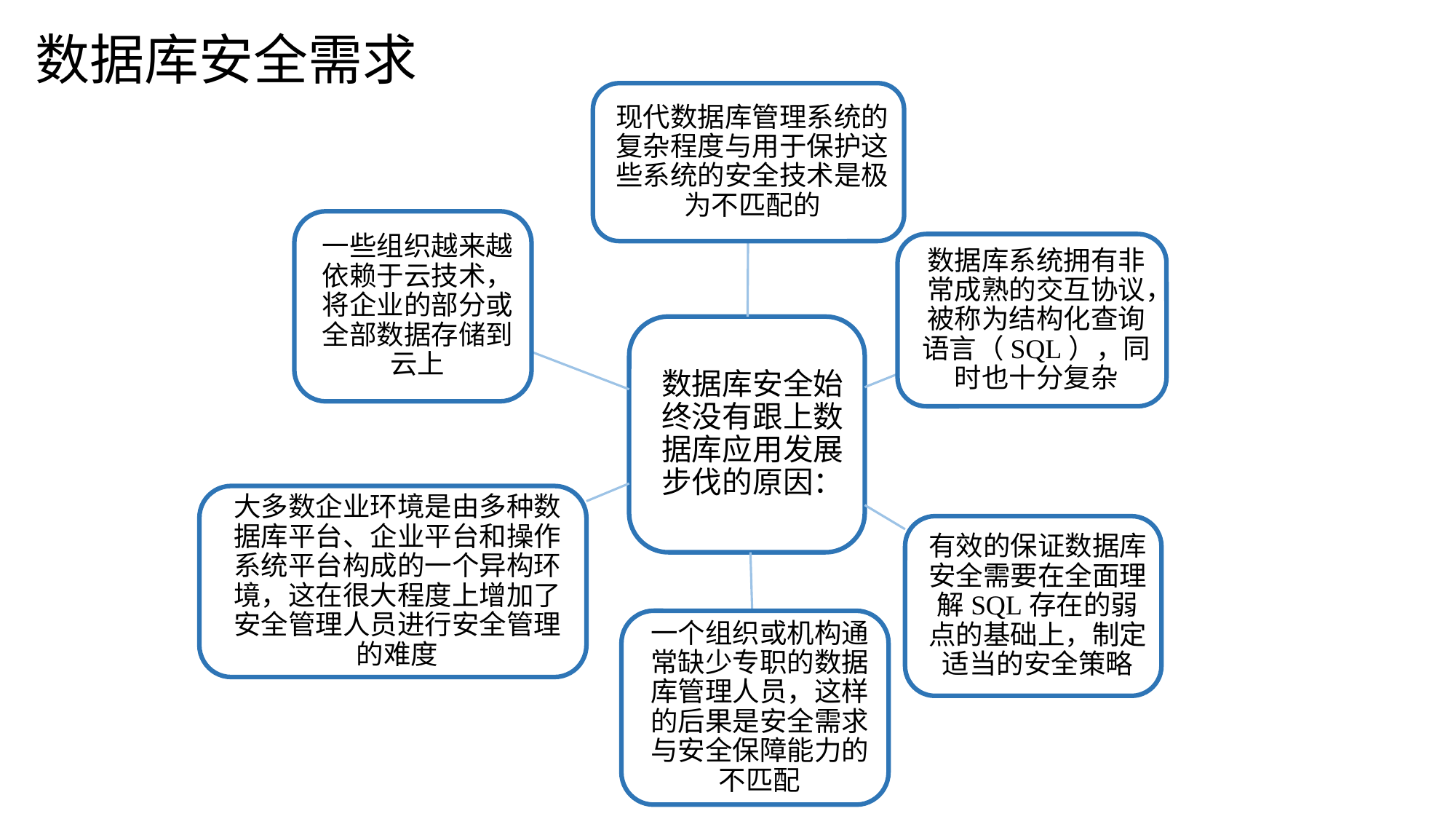

数据库安全需求
数据库安全始终没有跟上数据库应用发展步伐的原因：
现代数据库管理系统的复杂程度与用于保护这些系统的安全技术是极为不匹配的
数据库系统拥有非常成熟的交互协议，被称为结构化查询语言（SQL），同时也十分复杂
有效的保证数据库安全需要在全面理解SQL存在的弱点的基础上，制定适当的安全策略
一个组织或机构通常缺少专职的数据库管理人员，这样的后果是安全需求与安全保障能力的不匹配
大多数企业环境是由多种数据库平台、企业平台和操作系统平台构成的一个异构环境，这在很大程度上增加了安全管理人员进行安全管理的难度
一些组织越来越依赖于云技术，将企业的部分或全部数据存储到云上